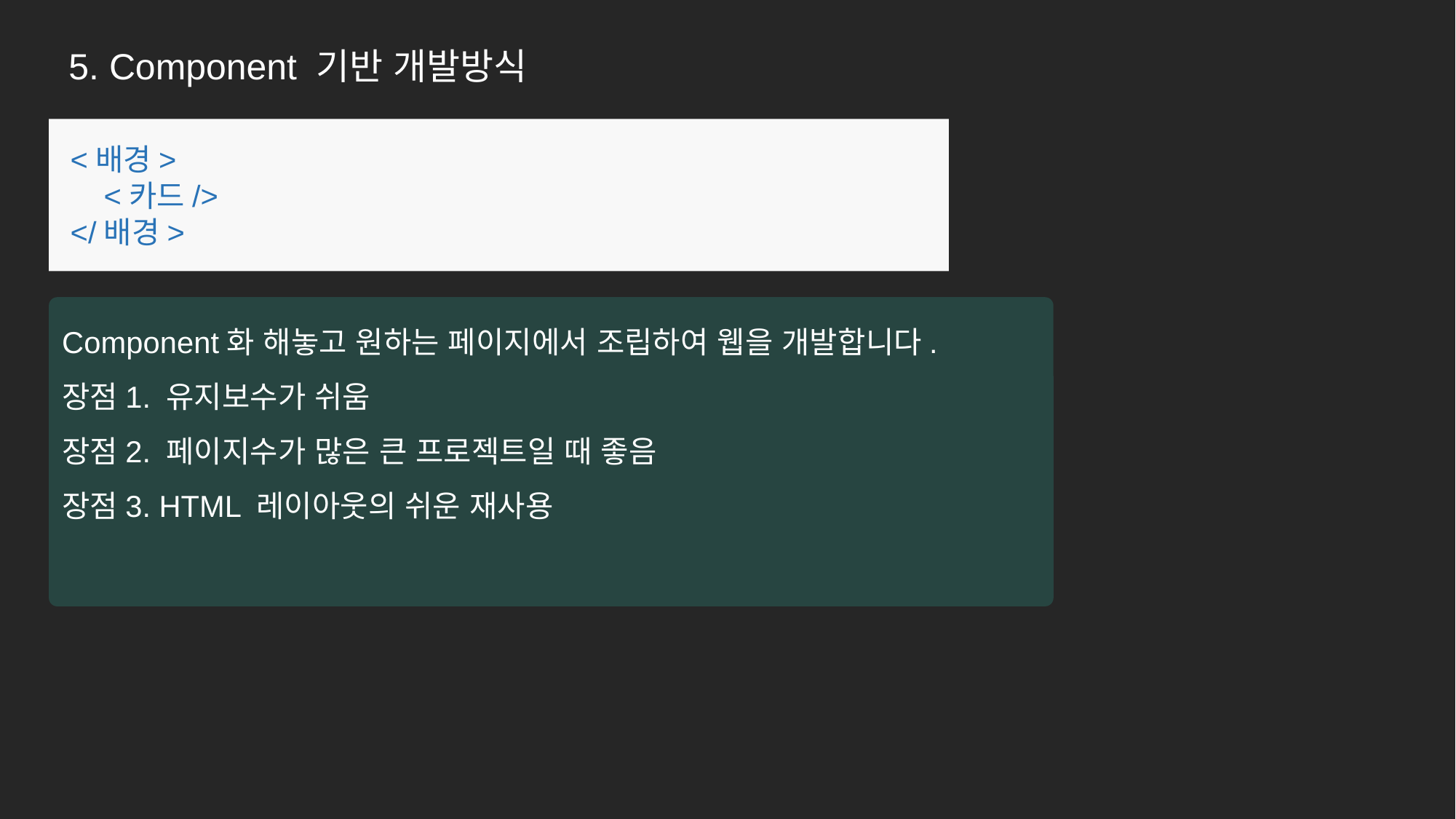

5. Component 기반 개발방식
<배경>
    <카드/>
</배경>
Component화 해놓고 원하는 페이지에서 조립하여 웹을 개발합니다.
장점1. 유지보수가 쉬움
장점2. 페이지수가 많은 큰 프로젝트일 때 좋음
장점3. HTML 레이아웃의 쉬운 재사용